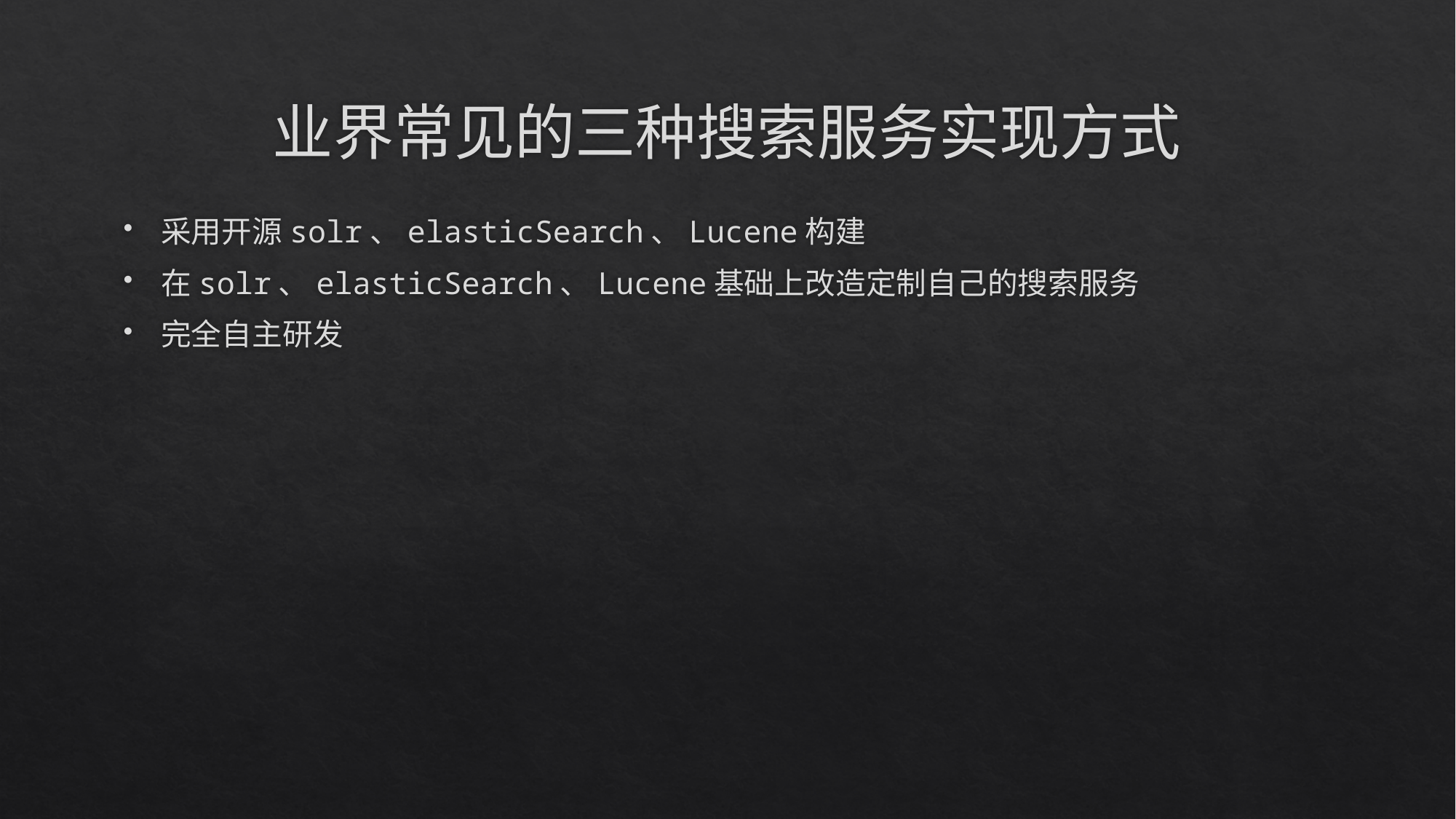

# 业界常见的三种搜索服务实现方式
采用开源solr、elasticSearch、Lucene构建
在solr、elasticSearch、Lucene基础上改造定制自己的搜索服务
完全自主研发